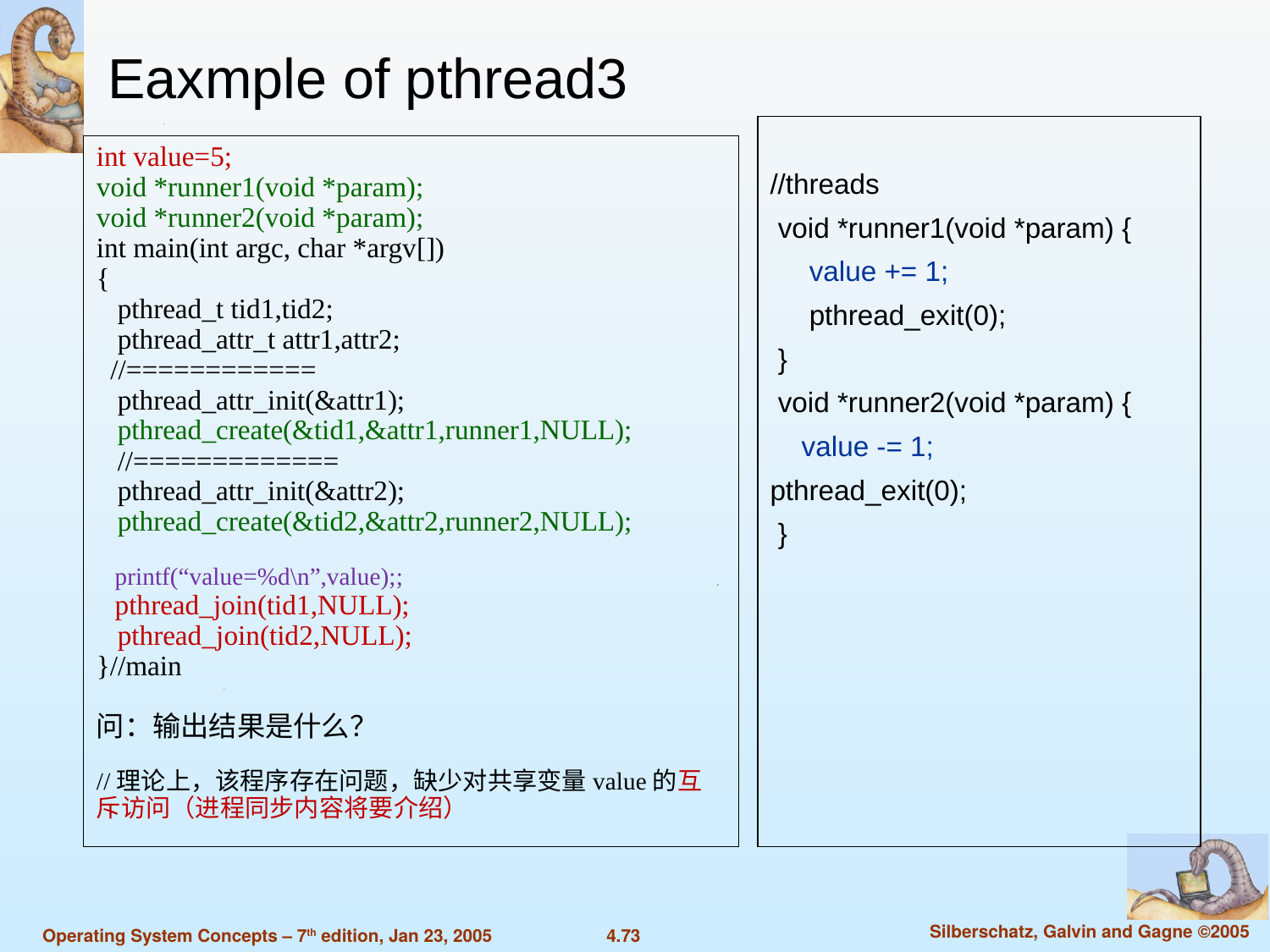

Eaxmple of pthread3

//threads
 void *runner1(void *param) {
     value += 1;
     pthread_exit(0);
 }
 void *runner2(void *param) {
    value -= 1;
pthread_exit(0);
 }
int value=5;
void *runner1(void *param);
void *runner2(void *param);
int main(int argc, char *argv[])
{
   pthread_t tid1,tid2;
   pthread_attr_t attr1,attr2;
  //============
   pthread_attr_init(&attr1);
   pthread_create(&tid1,&attr1,runner1,NULL);
   //=============
   pthread_attr_init(&attr2);
   pthread_create(&tid2,&attr2,runner2,NULL);

   printf(“value=%d\n”,value);;
   pthread_join(tid1,NULL);
   pthread_join(tid2,NULL);
}//main

问：输出结果是什么？

//理论上，该程序存在问题，缺少对共享变量value的互斥访问（进程同步内容将要介绍）